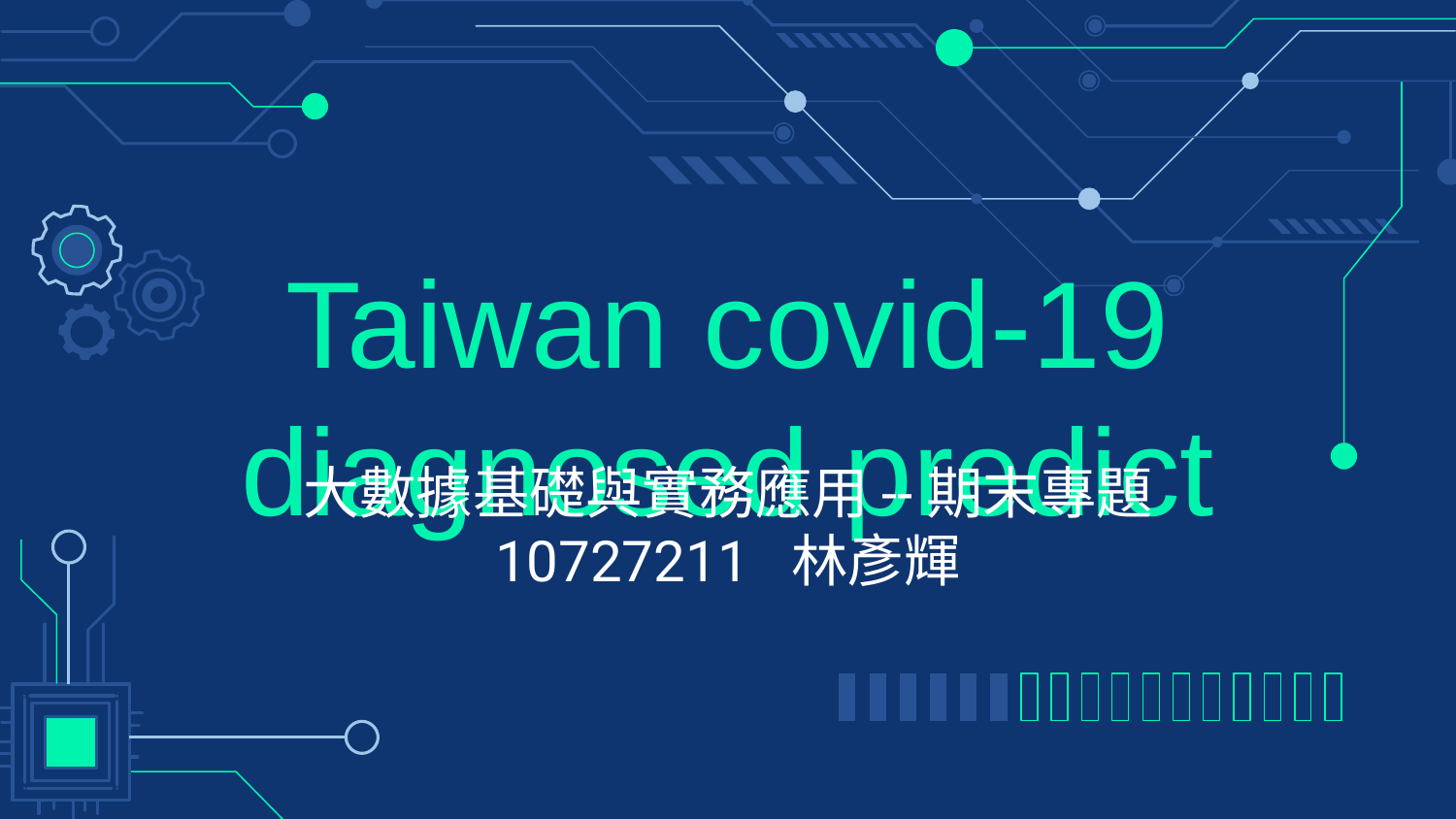

# Taiwan covid-19 diagnosed predict
大數據基礎與實務應用--期末專題
10727211  林彥輝